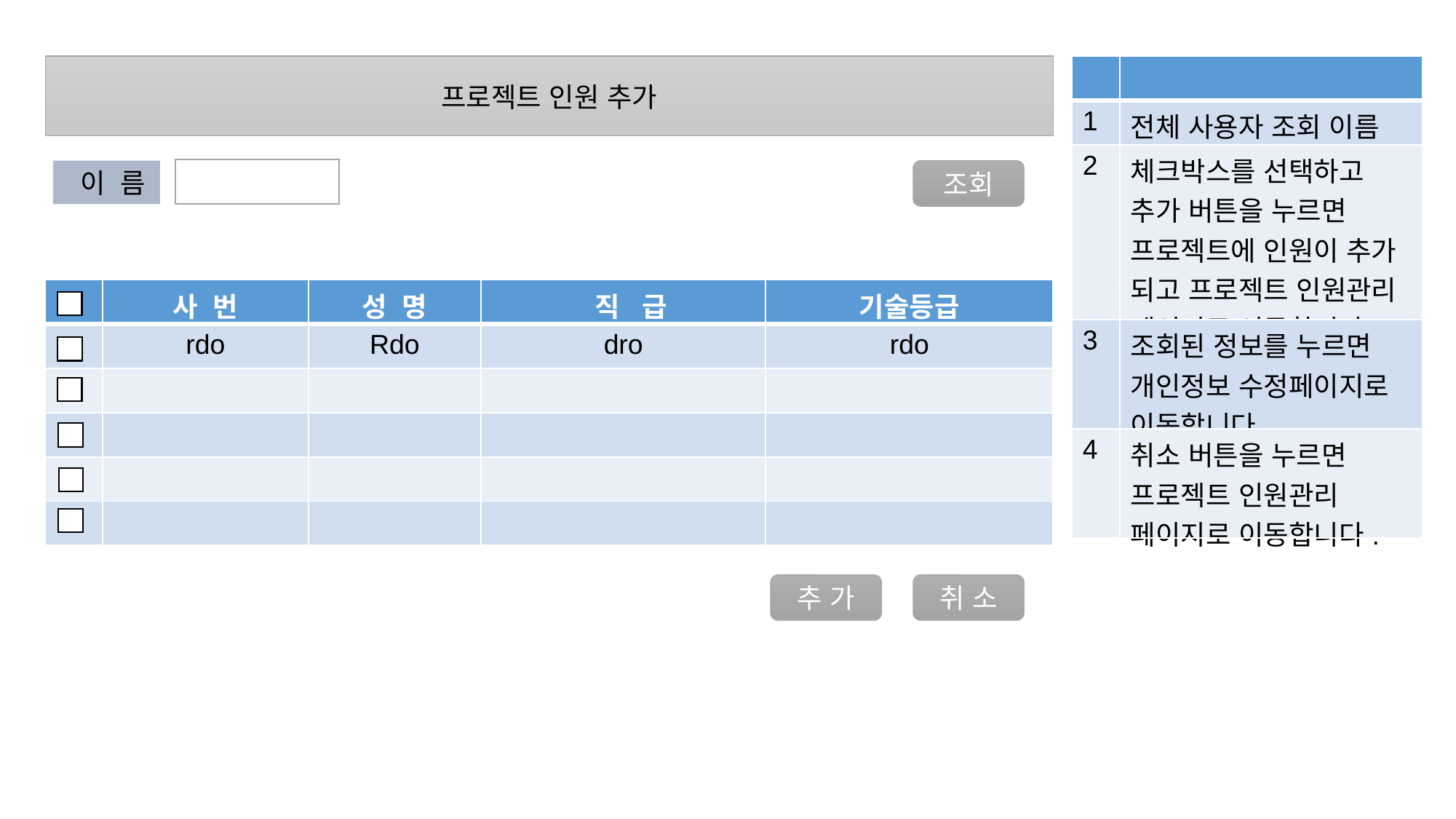

프로젝트 인원 추가
|  |  |
| --- | --- |
| 1 | 전체 사용자 조회 이름 |
| 2 | 체크박스를 선택하고 추가 버튼을 누르면 프로젝트에 인원이 추가 되고 프로젝트 인원관리 페이지로 이동합니다. |
| 3 | 조회된 정보를 누르면 개인정보 수정페이지로 이동합니다. |
| 4 | 취소 버튼을 누르면 프로젝트 인원관리 페이지로 이동합니다. |

 이  름
조회
|  | 사 번 | 성 명 | 직 급 | 기술등급 |
| --- | --- | --- | --- | --- |
|  | rdo | Rdo | dro | rdo |
|  |  |  |  |  |
|  |  |  |  |  |
|  |  |  |  |  |
|  |  |  |  |  |

추 가
취 소